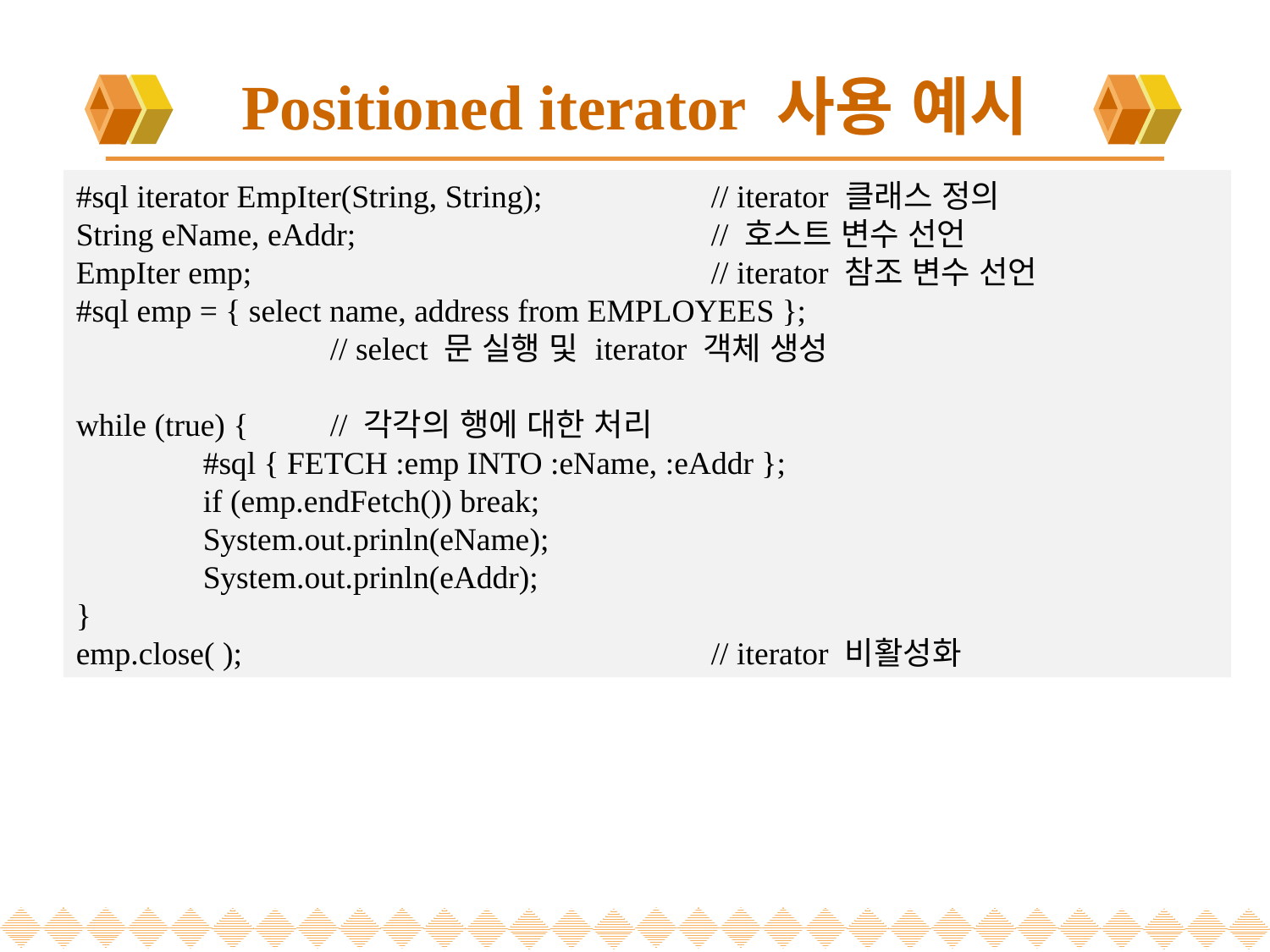

# Positioned iterator 사용 예시
#sql iterator EmpIter(String, String);		// iterator 클래스 정의
String eName, eAddr;			// 호스트 변수 선언
EmpIter emp;				// iterator 참조 변수 선언
#sql emp = { select name, address from EMPLOYEES };
		// select 문 실행 및 iterator 객체 생성

while (true) {	// 각각의 행에 대한 처리
	#sql { FETCH :emp INTO :eName, :eAddr };
	if (emp.endFetch()) break;
	System.out.prinln(eName);
	System.out.prinln(eAddr);
}
emp.close( );				// iterator 비활성화